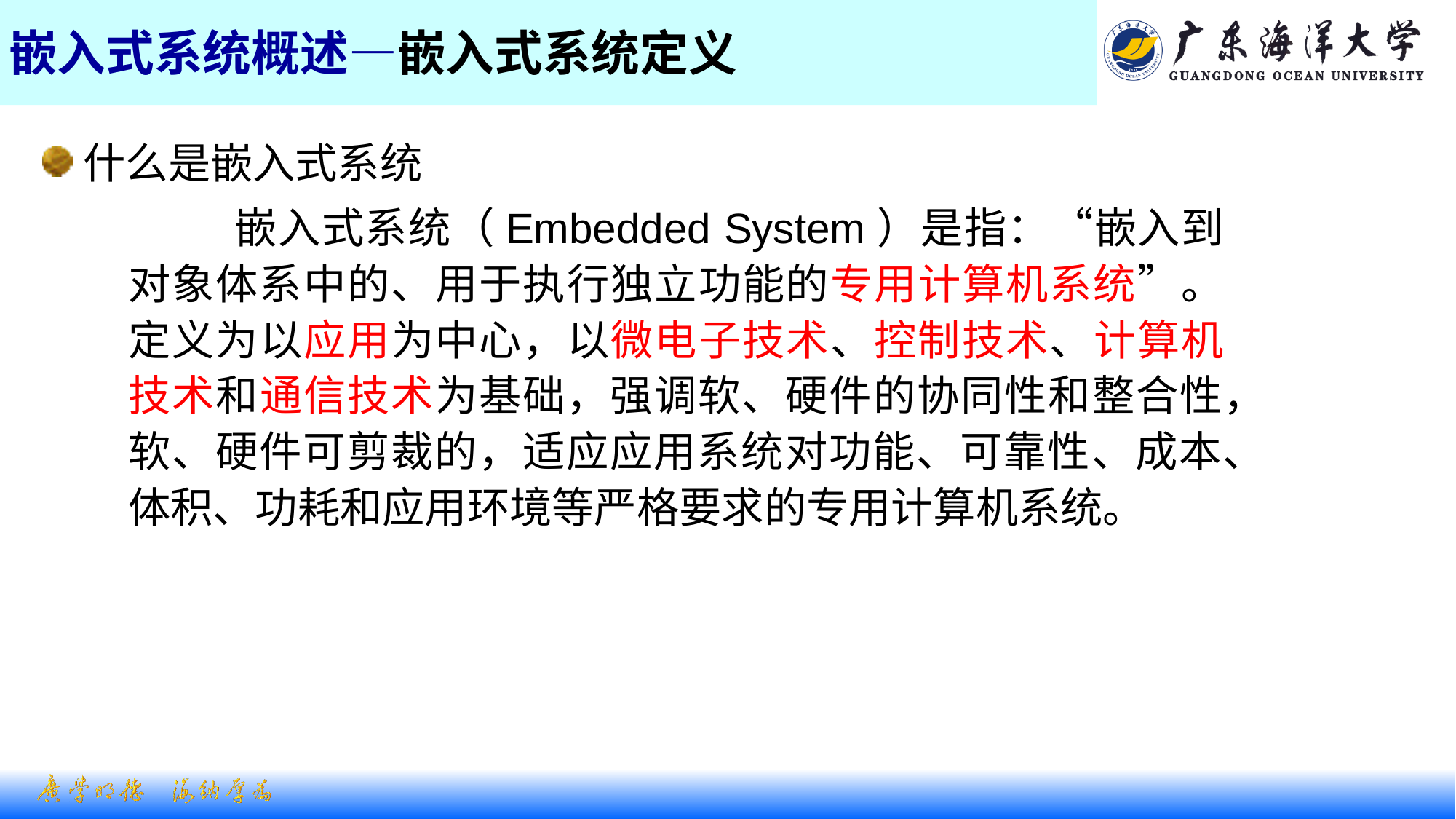

# 嵌入式系统概述—嵌入式系统定义
什么是嵌入式系统
         嵌入式系统（Embedded System）是指：“嵌入到对象体系中的、用于执行独立功能的专用计算机系统”。定义为以应用为中心，以微电子技术、控制技术、计算机技术和通信技术为基础，强调软、硬件的协同性和整合性，软、硬件可剪裁的，适应应用系统对功能、可靠性、成本、体积、功耗和应用环境等严格要求的专用计算机系统。
27